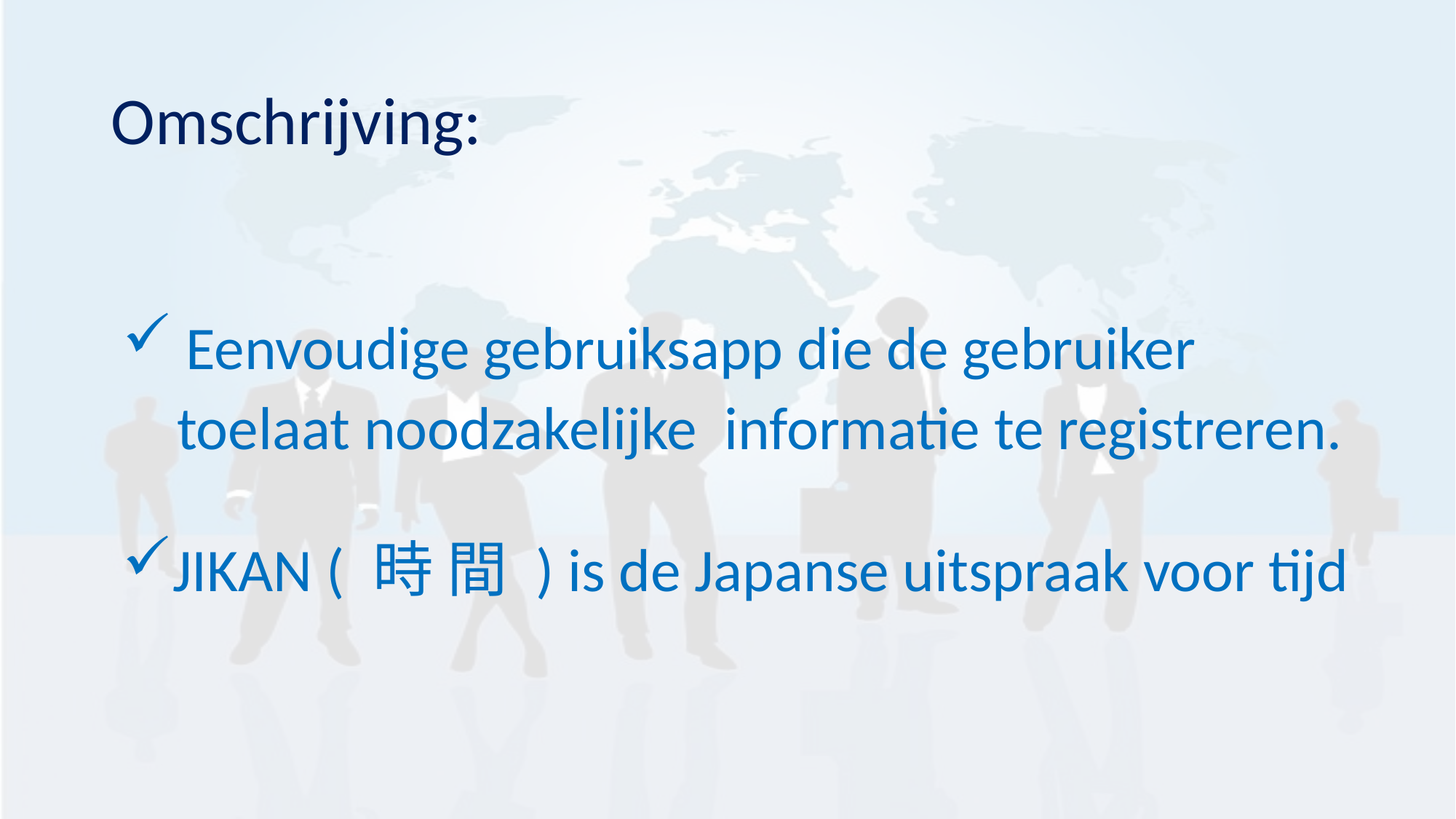

# Omschrijving:
 Eenvoudige gebruiksapp die de gebruiker
    toelaat noodzakelijke  informatie te registreren.

JIKAN ( 時 間 ) is de Japanse uitspraak voor tijd